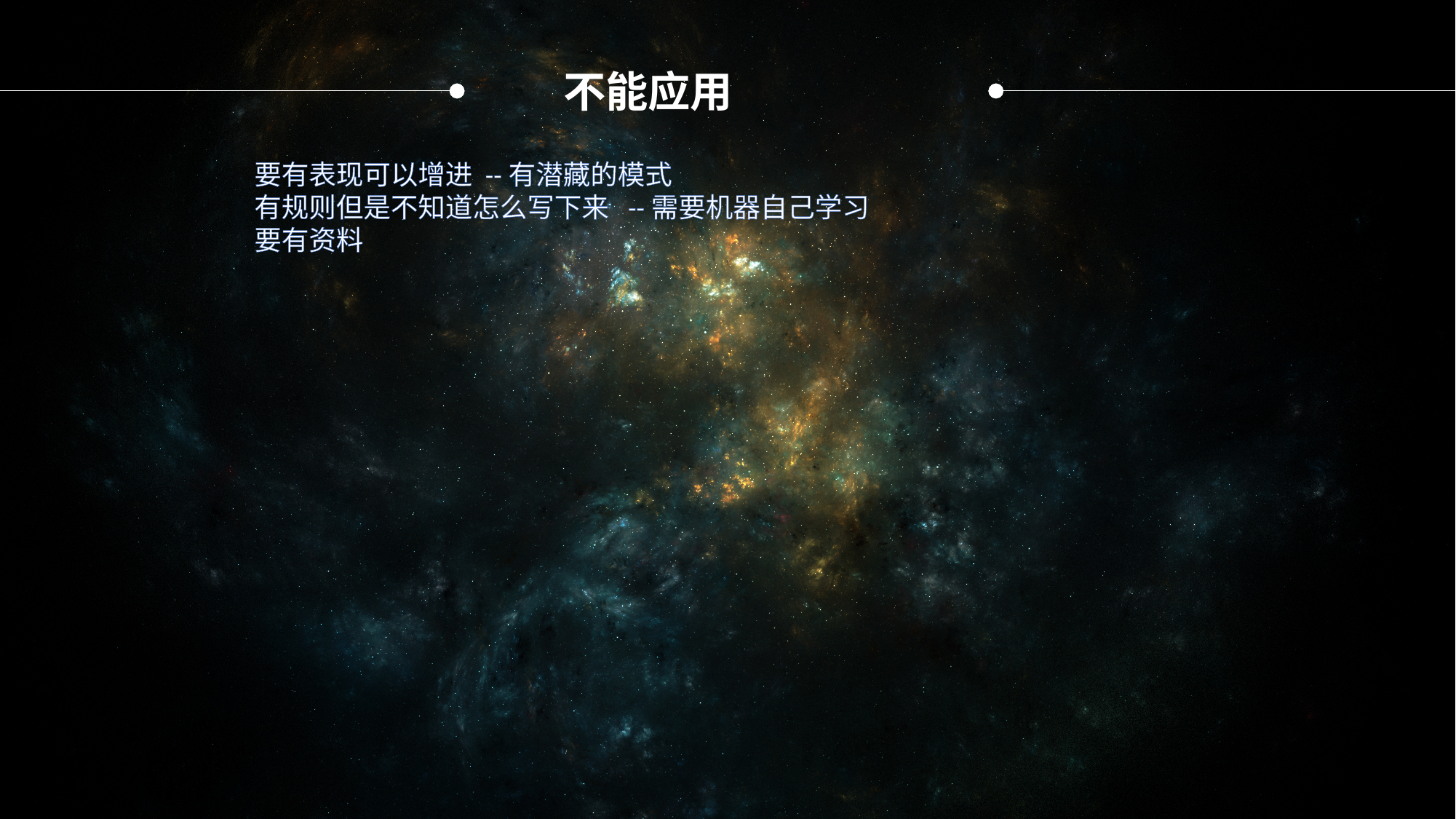

不能应用
要有表现可以增进 --有潜藏的模式
有规则但是不知道怎么写下来  --需要机器自己学习
要有资料